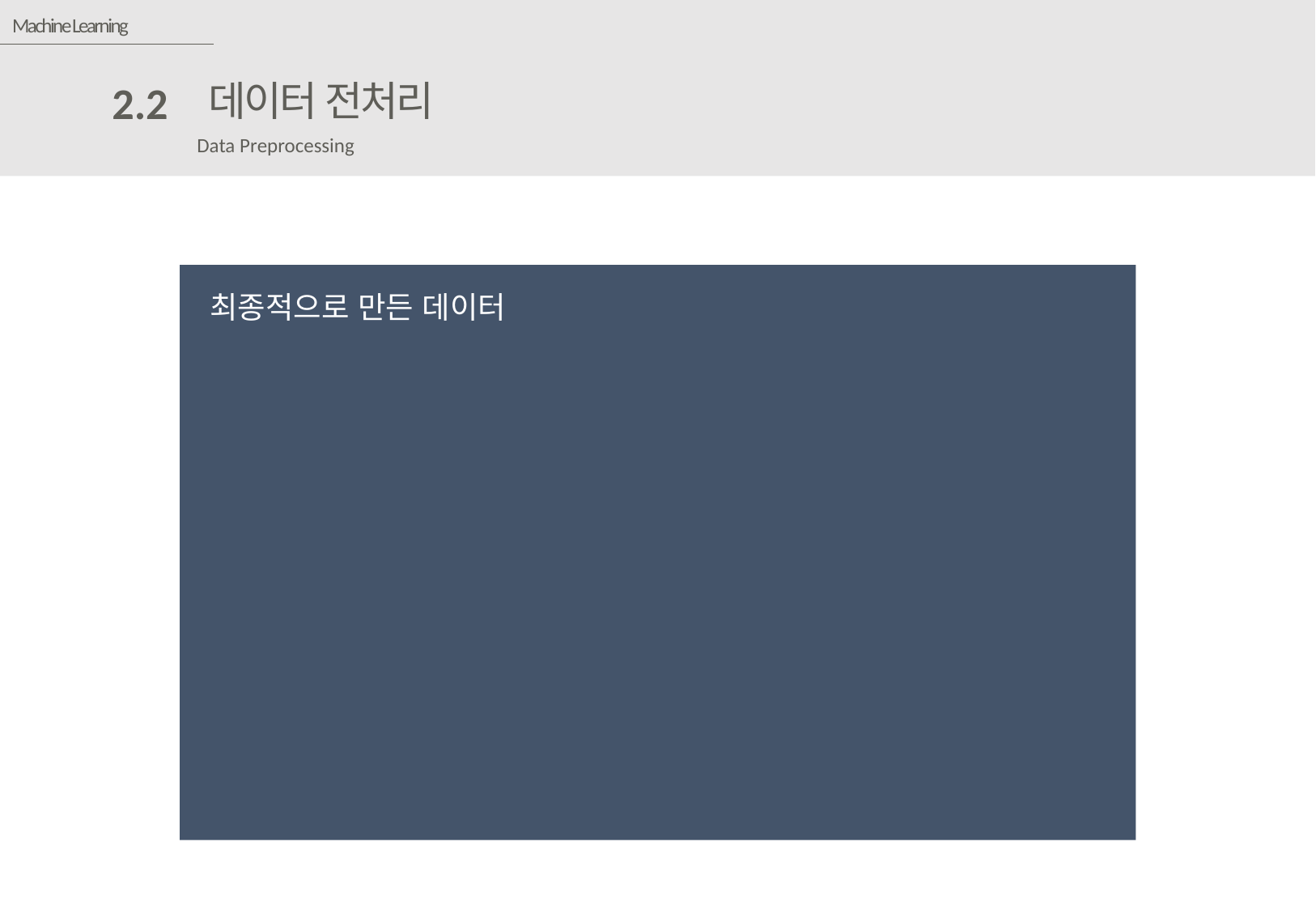

Machine Learning
데이터 전처리
2.2
Data Preprocessing

최종적으로 만든 데이터